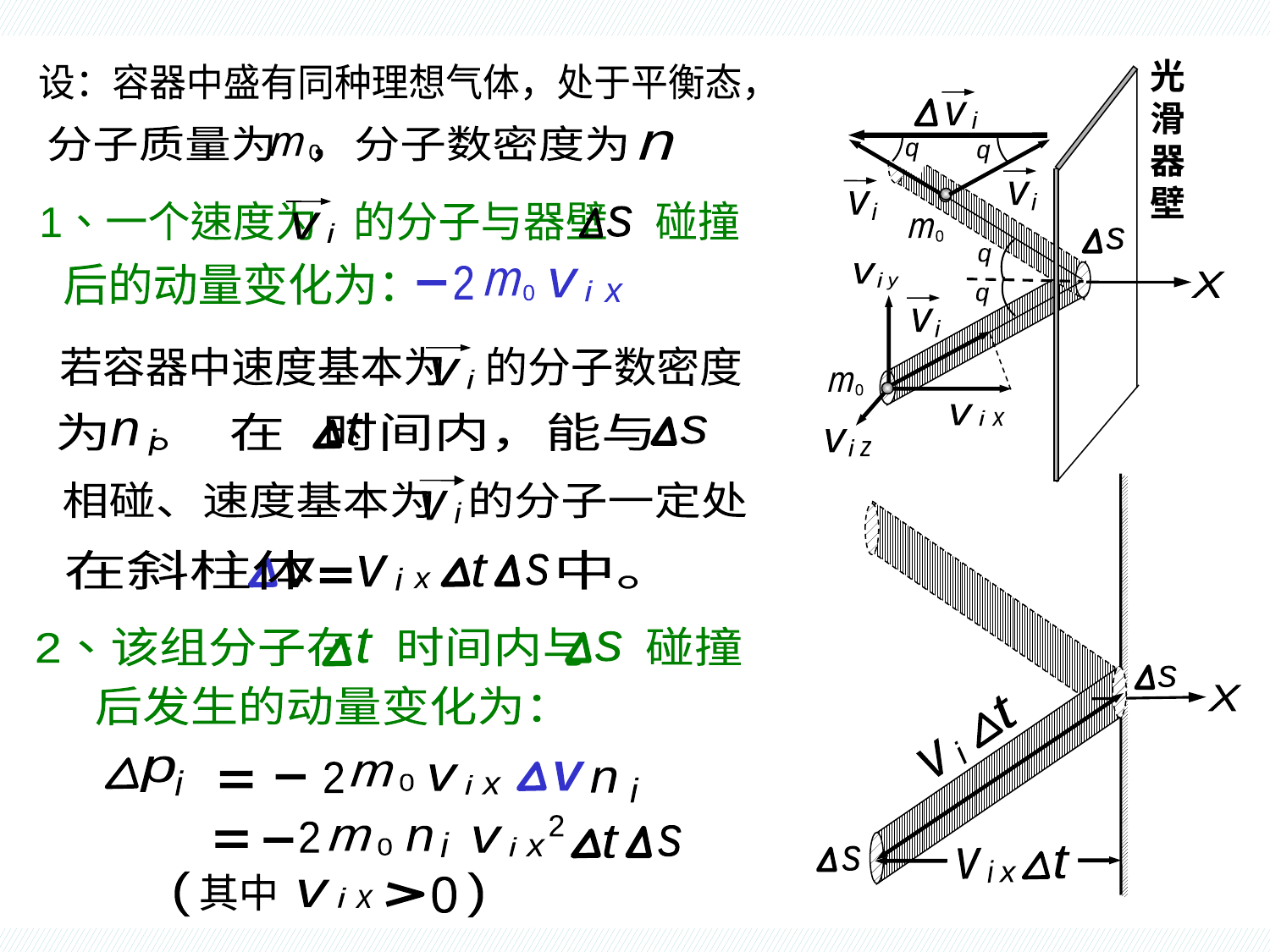

压强公式推导
光滑器壁

s

X

v
i

θ

θ

v
i

v
i

m
0

θ
v
i
y

θ

v
i

m
0

v
i
x
v
i
z
设：容器中盛有同种理想气体，处于平衡态，
分子质量为   ，分子数密度为
n
m
0
1、一个速度为   的分子与器壁    碰撞

v
i
s

后的动量变化为：
2
m
0
v
i

x
若容器中速度基本为    的分子数密度

v
i
为   。  在   时间内，能与
t

s

n
i

v
i
相碰、速度基本为   的分子一定处
在斜柱体                 中。
s

t

v
i
V

x

s

X

t

v
i

t
v
i

x
s

2、该组分子在   时间内与    碰撞
t

s

后发生的动量变化为：
p

i
m
0
2
V

v
i
x
n

i
2
2

s

t

m
0
n
i
v
i
x

(
)
其中
0
v
i
x